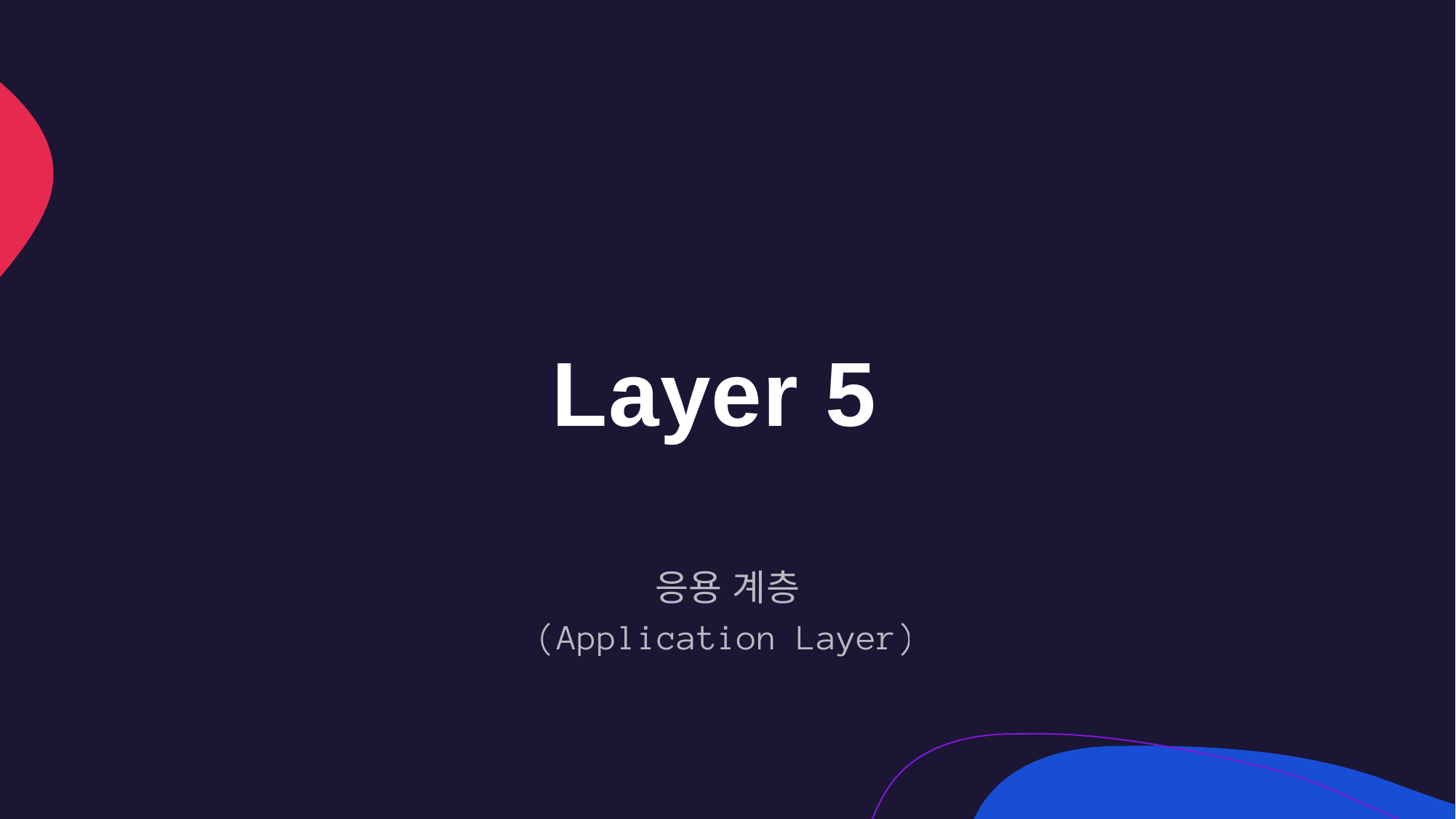

# Layer 5
응용 계층
(Application Layer)